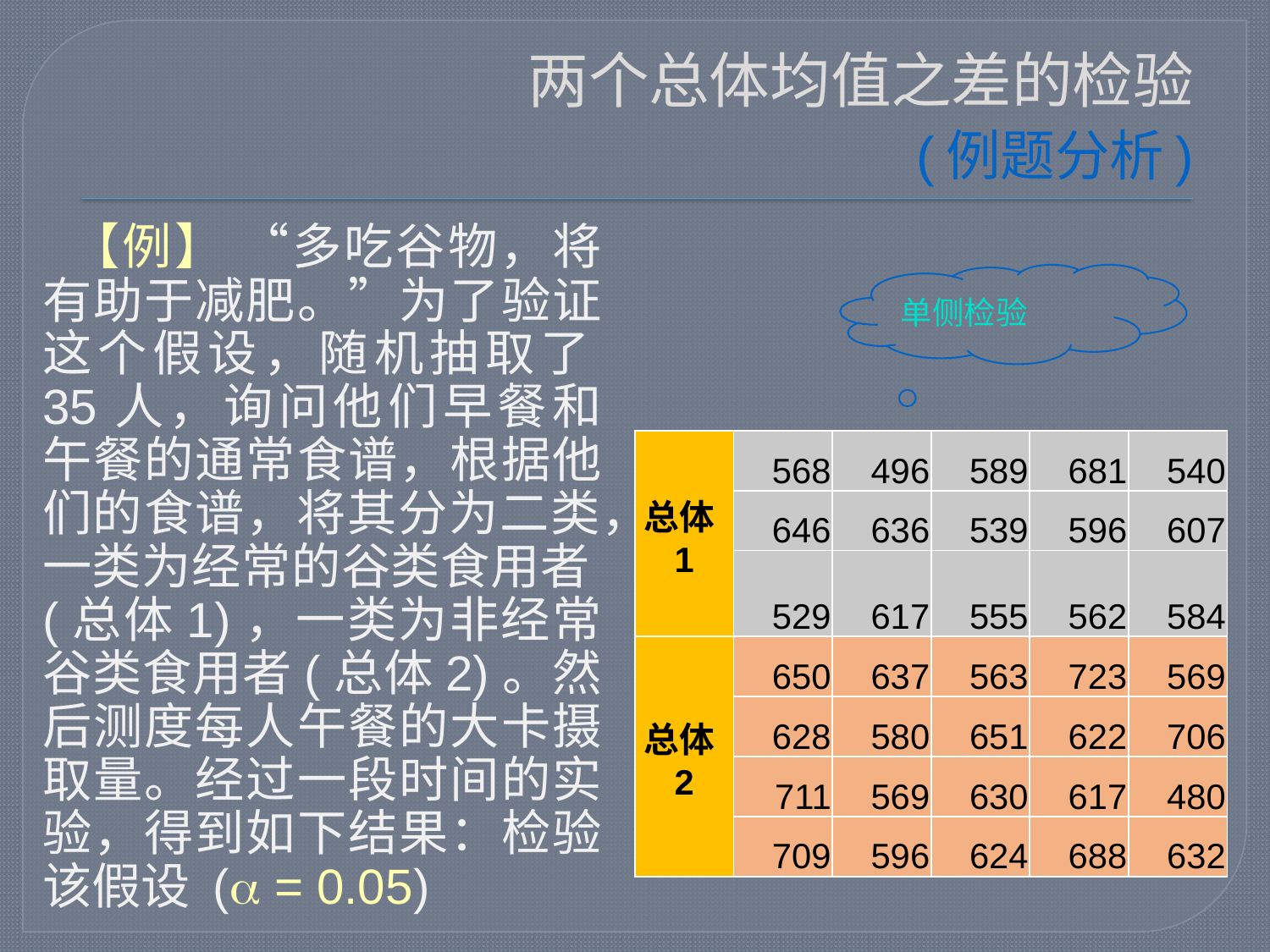

# 两个总体均值之差的检验 (例题分析)
 【例】 “多吃谷物，将有助于减肥。”为了验证这个假设，随机抽取了35人，询问他们早餐和午餐的通常食谱，根据他们的食谱，将其分为二类，一类为经常的谷类食用者(总体1)，一类为非经常谷类食用者(总体2)。然后测度每人午餐的大卡摄取量。经过一段时间的实验，得到如下结果：检验该假设 (α = 0.05)
单侧检验
| 总体1 | 568 | 496 | 589 | 681 | 540 |
| --- | --- | --- | --- | --- | --- |
|  | 646 | 636 | 539 | 596 | 607 |
|  | 529 | 617 | 555 | 562 | 584 |
| 总体2 | 650 | 637 | 563 | 723 | 569 |
|  | 628 | 580 | 651 | 622 | 706 |
|  | 711 | 569 | 630 | 617 | 480 |
|  | 709 | 596 | 624 | 688 | 632 |